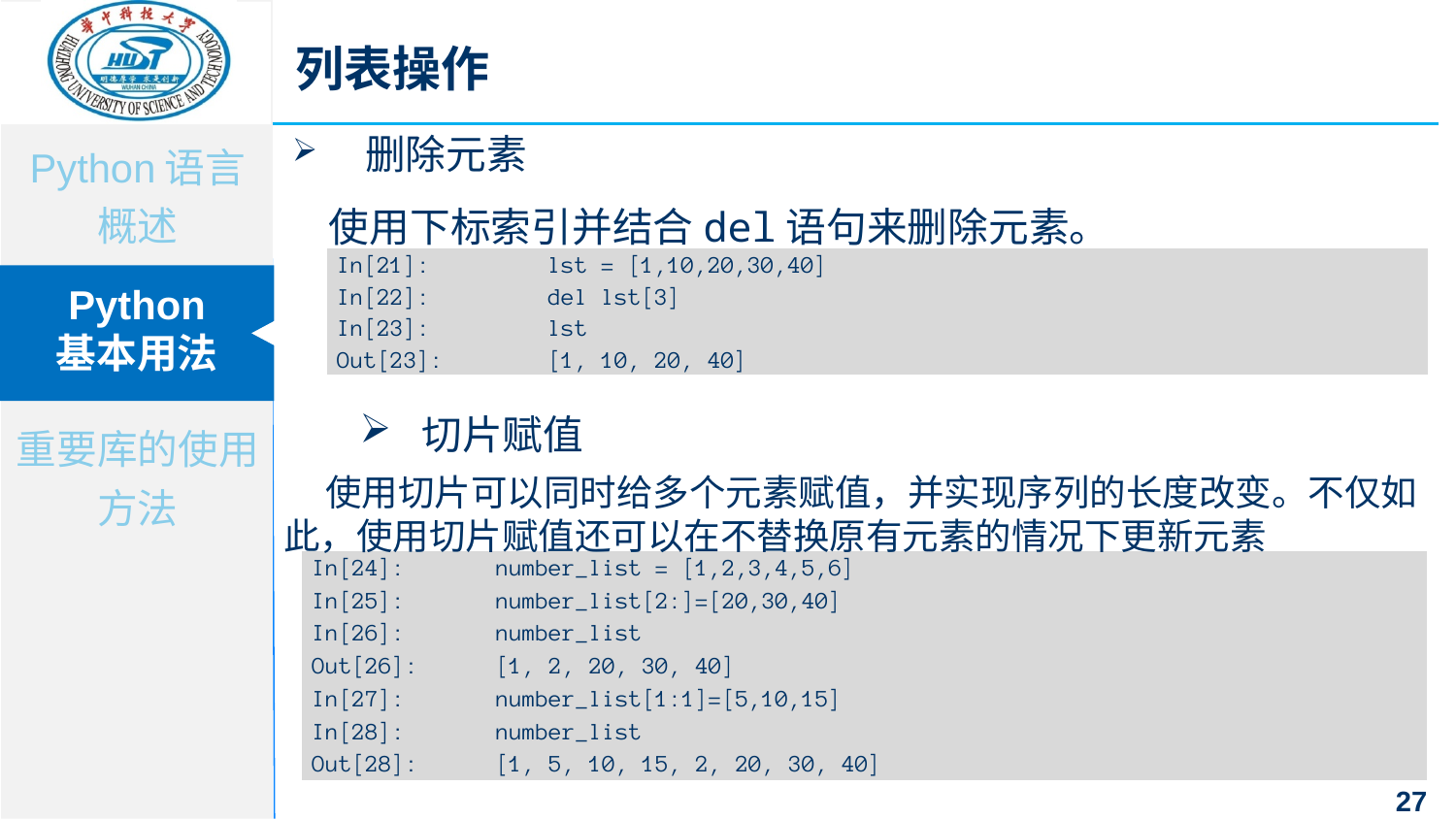

列表操作
删除元素
   使用下标索引并结合del语句来删除元素。
| In[21]: | lst = [1,10,20,30,40] |
| --- | --- |
| In[22]: | del lst[3] |
| In[23]: | lst |
| Out[23]: | [1, 10, 20, 40] |

  切片赋值
    使用切片可以同时给多个元素赋值，并实现序列的长度改变。不仅如此，使用切片赋值还可以在不替换原有元素的情况下更新元素
| In[24]: | number\_list = [1,2,3,4,5,6] |
| --- | --- |
| In[25]: | number\_list[2:]=[20,30,40] |
| In[26]: | number\_list |
| Out[26]: | [1, 2, 20, 30, 40] |
| In[27]: | number\_list[1:1]=[5,10,15] |
| In[28]: | number\_list |
| Out[28]: | [1, 5, 10, 15, 2, 20, 30, 40] |